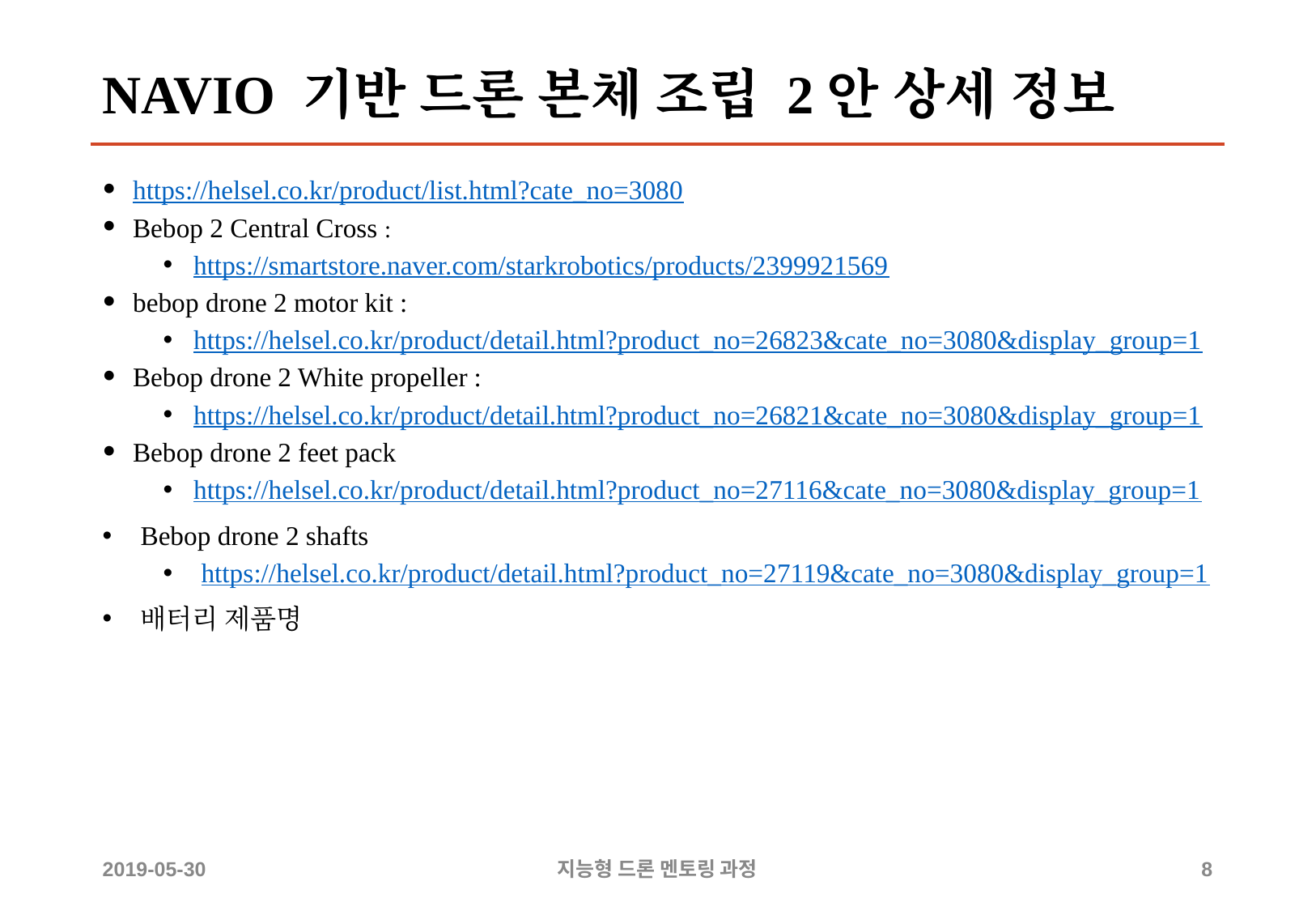

# NAVIO 기반 드론 본체 조립 2안 상세 정보
https://helsel.co.kr/product/list.html?cate_no=3080
Bebop 2 Central Cross :
https://smartstore.naver.com/starkrobotics/products/2399921569
bebop drone 2 motor kit :
https://helsel.co.kr/product/detail.html?product_no=26823&cate_no=3080&display_group=1
Bebop drone 2 White propeller :
https://helsel.co.kr/product/detail.html?product_no=26821&cate_no=3080&display_group=1
Bebop drone 2 feet pack
https://helsel.co.kr/product/detail.html?product_no=27116&cate_no=3080&display_group=1
Bebop drone 2 shafts
https://helsel.co.kr/product/detail.html?product_no=27119&cate_no=3080&display_group=1
배터리 제품명

2019-05-30
지능형 드론 멘토링 과정
8